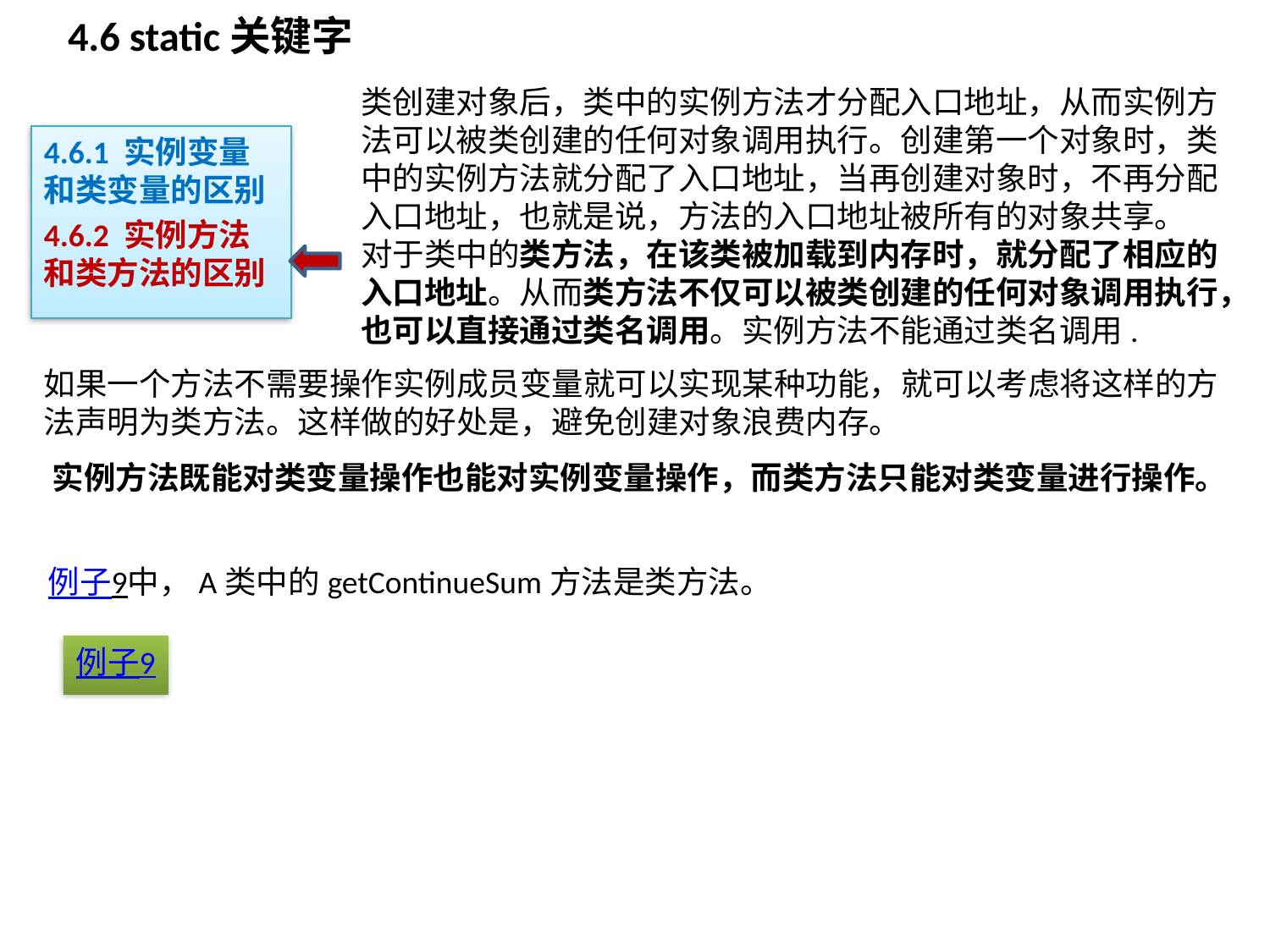

# 4.6 static关键字
类创建对象后，类中的实例方法才分配入口地址，从而实例方法可以被类创建的任何对象调用执行。创建第一个对象时，类中的实例方法就分配了入口地址，当再创建对象时，不再分配入口地址，也就是说，方法的入口地址被所有的对象共享。
对于类中的类方法，在该类被加载到内存时，就分配了相应的入口地址。从而类方法不仅可以被类创建的任何对象调用执行，也可以直接通过类名调用。实例方法不能通过类名调用.
4.6.1 实例变量和类变量的区别
4.6.2 实例方法和类方法的区别

如果一个方法不需要操作实例成员变量就可以实现某种功能，就可以考虑将这样的方法声明为类方法。这样做的好处是，避免创建对象浪费内存。
实例方法既能对类变量操作也能对实例变量操作，而类方法只能对类变量进行操作。
例子9中，A类中的getContinueSum方法是类方法。
例子9